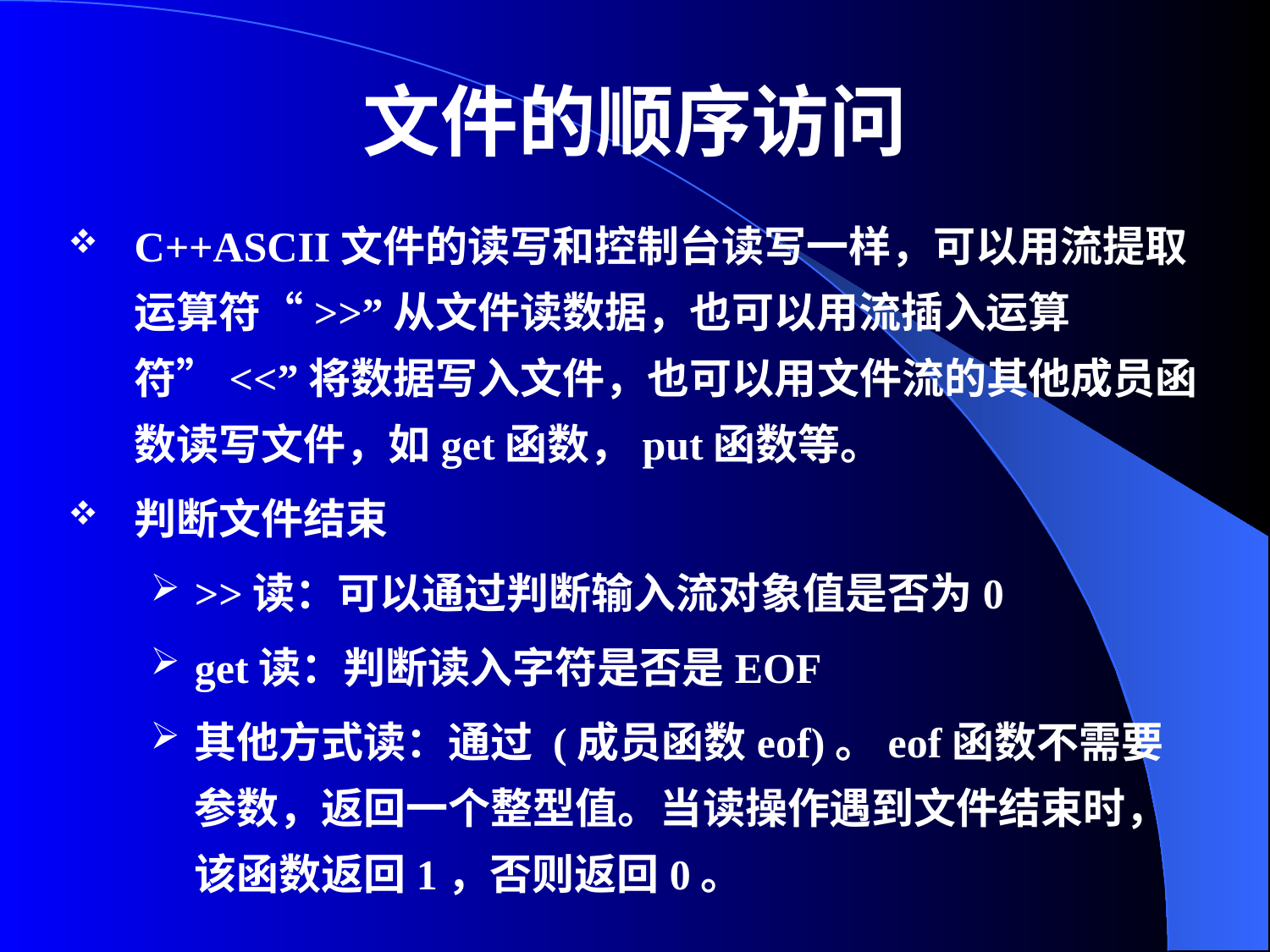

# 文件的顺序访问
C++ASCII文件的读写和控制台读写一样，可以用流提取运算符“>>”从文件读数据，也可以用流插入运算符”<<”将数据写入文件，也可以用文件流的其他成员函数读写文件，如get函数，put函数等。
判断文件结束
>>读：可以通过判断输入流对象值是否为0
get读：判断读入字符是否是EOF
其他方式读：通过 (成员函数eof)。eof函数不需要参数，返回一个整型值。当读操作遇到文件结束时，该函数返回1，否则返回0。